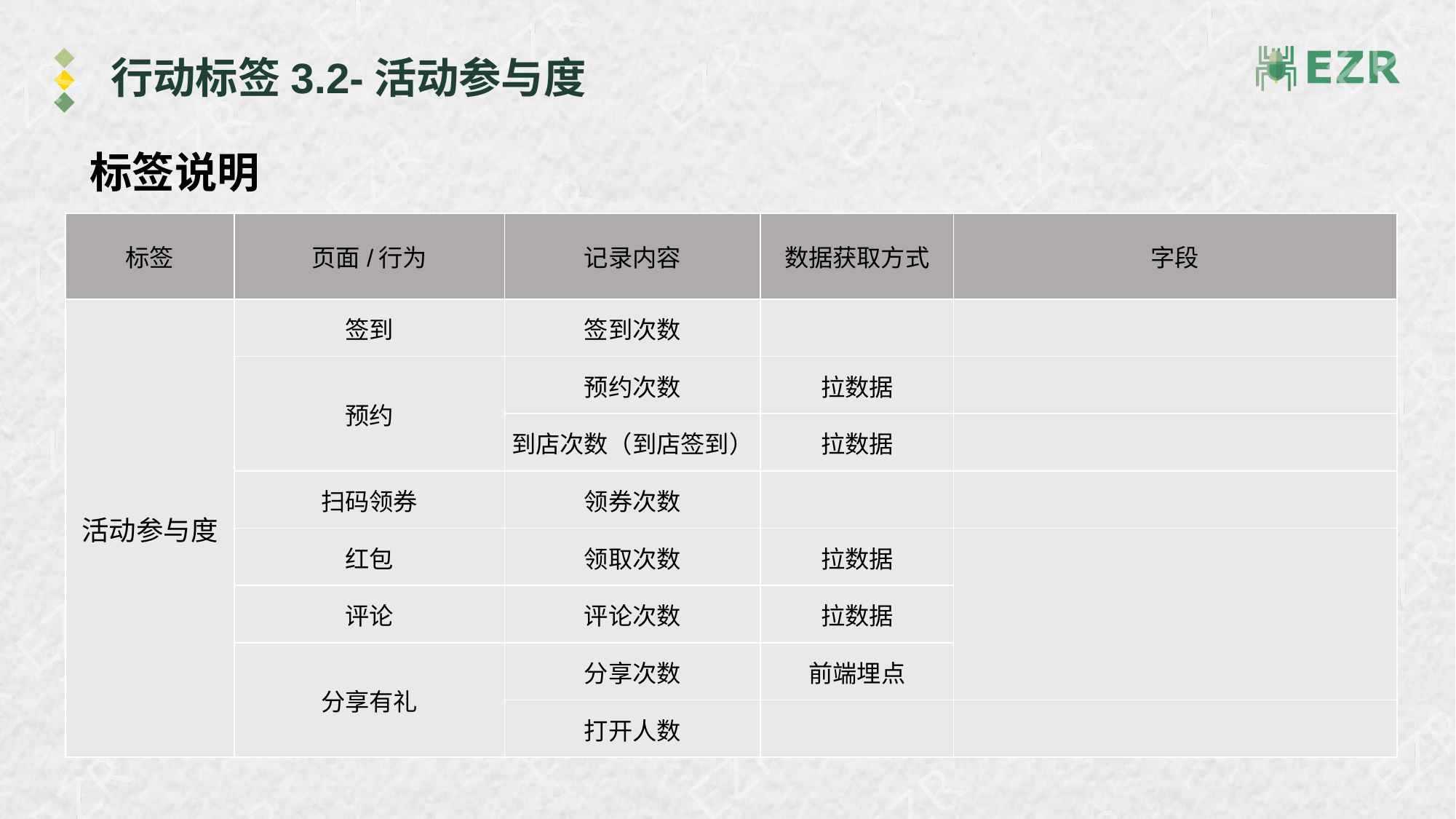

# 行动标签3.2-活动参与度
标签说明
| 标签 | 页面/行为 | 记录内容 | 数据获取方式 | 字段 |
| --- | --- | --- | --- | --- |
| 活动参与度 | 签到 | 签到次数 |  |  |
|  | 预约 | 预约次数 | 拉数据 |  |
|  |  | 到店次数（到店签到） | 拉数据 |  |
|  | 扫码领券 | 领券次数 |  |  |
|  | 红包 | 领取次数 | 拉数据 |  |
|  | 评论 | 评论次数 | 拉数据 |  |
|  | 分享有礼 | 分享次数 | 前端埋点 |  |
|  |  | 打开人数 |  |  |